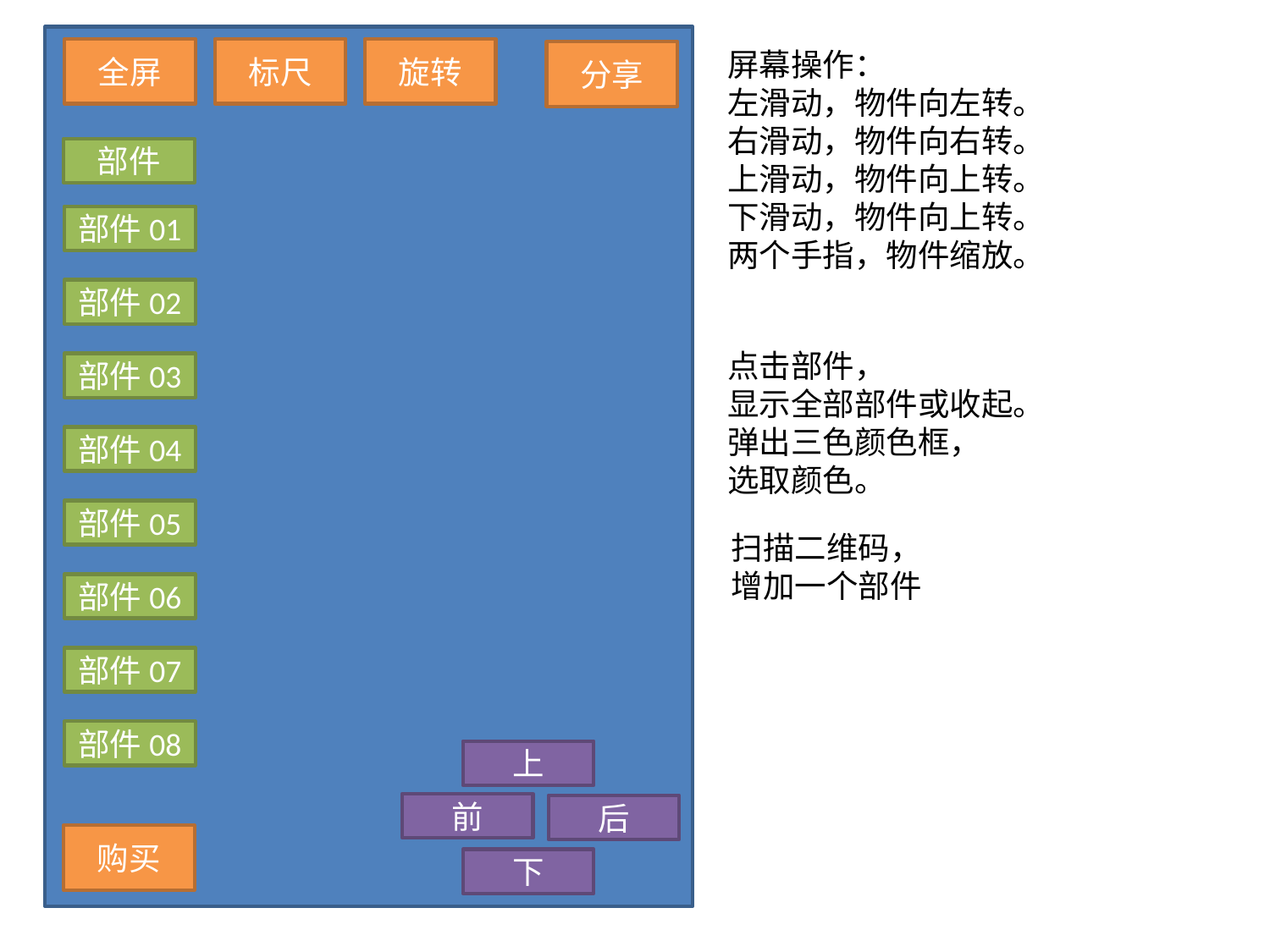

全屏
标尺
旋转
屏幕操作：
左滑动，物件向左转。
右滑动，物件向右转。
上滑动，物件向上转。
下滑动，物件向上转。
两个手指，物件缩放。
分享
部件
部件01
部件02
点击部件，
显示全部部件或收起。
弹出三色颜色框，
选取颜色。
部件03
部件04
部件05
扫描二维码，
增加一个部件
部件06
部件07
部件08
上
前
后
购买
下